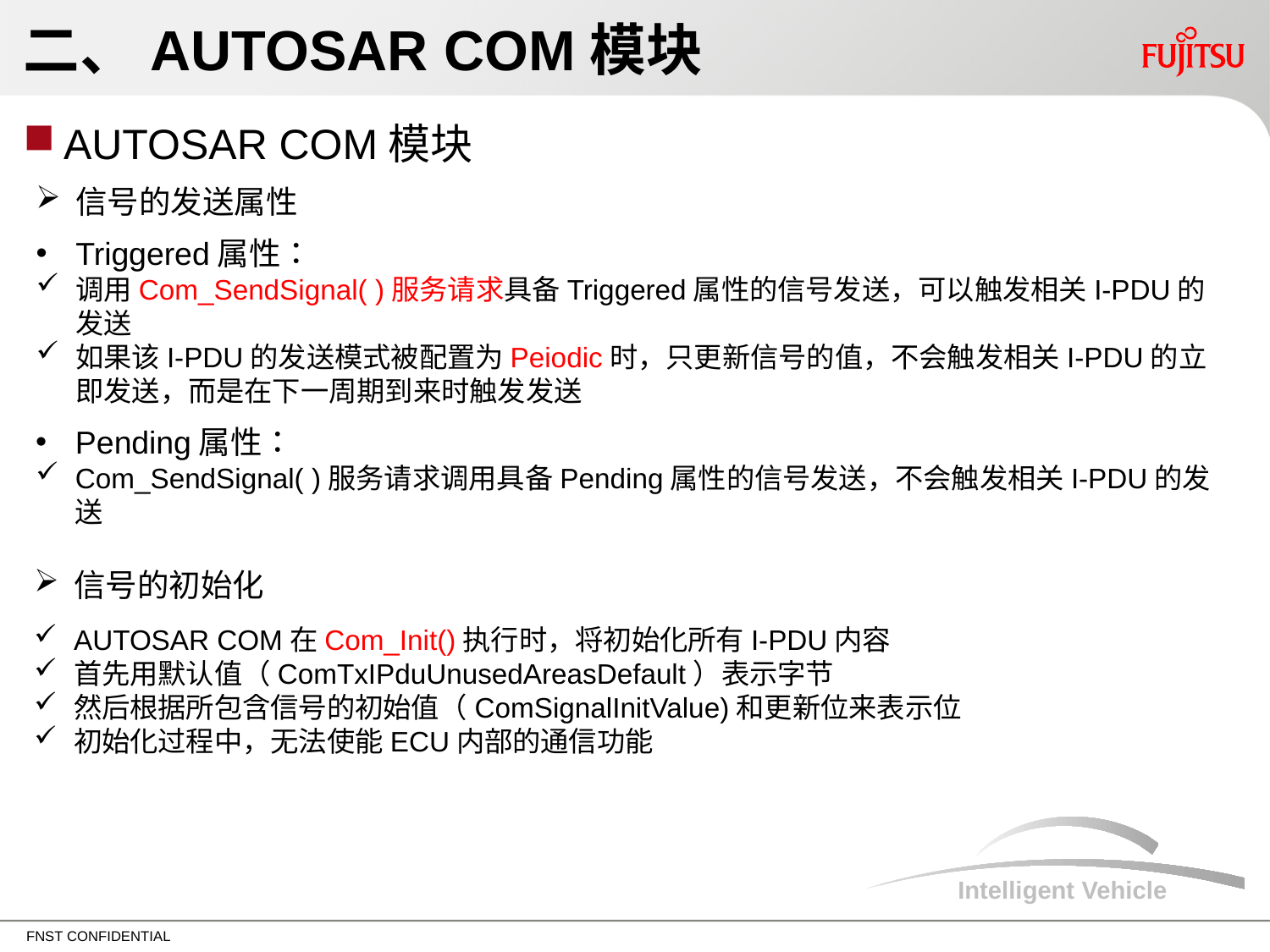

# 二、AUTOSAR COM模块
AUTOSAR COM模块
信号的发送属性
Triggered属性：
调用Com_SendSignal( )服务请求具备Triggered属性的信号发送，可以触发相关I-PDU的发送
如果该I-PDU的发送模式被配置为Peiodic时，只更新信号的值，不会触发相关I-PDU的立即发送，而是在下一周期到来时触发发送
Pending属性：
Com_SendSignal( )服务请求调用具备Pending属性的信号发送，不会触发相关I-PDU的发送
信号的初始化
AUTOSAR COM在Com_Init()执行时，将初始化所有I-PDU内容
首先用默认值（ComTxIPduUnusedAreasDefault）表示字节
然后根据所包含信号的初始值（ComSignalInitValue)和更新位来表示位
初始化过程中，无法使能ECU内部的通信功能